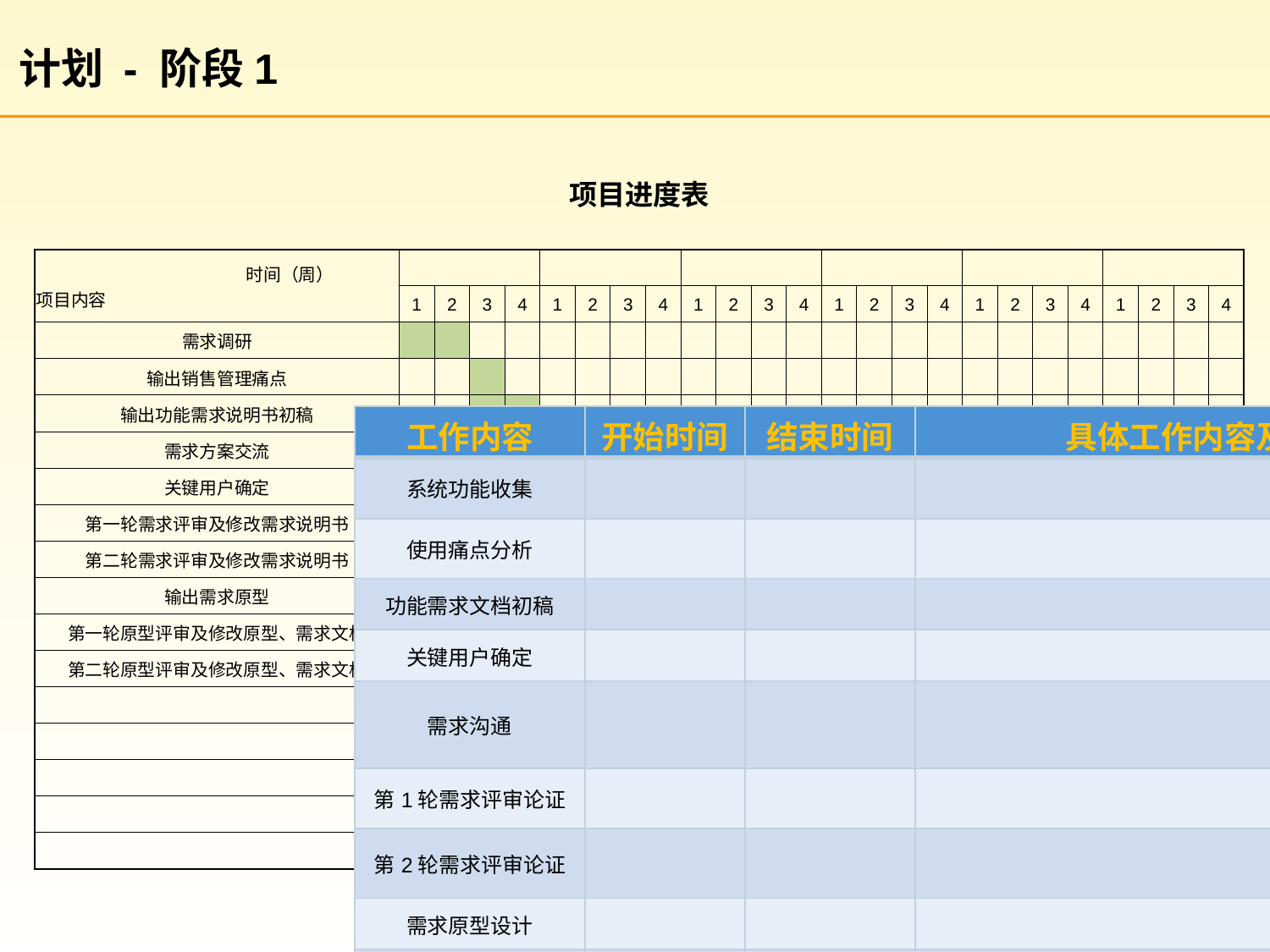

计划 - 阶段1
| 项目进度表 |  |  |  |  |  |  |  |  |  |  |  |  |  |  |  |  |  |  |  |  |  |  |  |  |
| --- | --- | --- | --- | --- | --- | --- | --- | --- | --- | --- | --- | --- | --- | --- | --- | --- | --- | --- | --- | --- | --- | --- | --- | --- |
| 时间（周） 项目内容 |  |  |  |  |  |  |  |  |  |  |  |  |  |  |  |  |  |  |  |  |  |  |  |  |
|  | 1 | 2 | 3 | 4 | 1 | 2 | 3 | 4 | 1 | 2 | 3 | 4 | 1 | 2 | 3 | 4 | 1 | 2 | 3 | 4 | 1 | 2 | 3 | 4 |
| 需求调研 |  |  |  |  |  |  |  |  |  |  |  |  |  |  |  |  |  |  |  |  |  |  |  |  |
| 输出销售管理痛点 |  |  |  |  |  |  |  |  |  |  |  |  |  |  |  |  |  |  |  |  |  |  |  |  |
| 输出功能需求说明书初稿 |  |  |  |  |  |  |  |  |  |  |  |  |  |  |  |  |  |  |  |  |  |  |  |  |
| 需求方案交流 |  |  |  |  |  |  |  |  |  |  |  |  |  |  |  |  |  |  |  |  |  |  |  |  |
| 关键用户确定 |  |  |  |  |  |  |  |  |  |  |  |  |  |  |  |  |  |  |  |  |  |  |  |  |
| 第一轮需求评审及修改需求说明书 |  |  |  |  |  |  |  |  |  |  |  |  |  |  |  |  |  |  |  |  |  |  |  |  |
| 第二轮需求评审及修改需求说明书 |  |  |  |  |  |  |  |  |  |  |  |  |  |  |  |  |  |  |  |  |  |  |  |  |
| 输出需求原型 |  |  |  |  |  |  |  |  |  |  |  |  |  |  |  |  |  |  |  |  |  |  |  |  |
| 第一轮原型评审及修改原型、需求文档 |  |  |  |  |  |  |  |  |  |  |  |  |  |  |  |  |  |  |  |  |  |  |  |  |
| 第二轮原型评审及修改原型、需求文档 |  |  |  |  |  |  |  |  |  |  |  |  |  |  |  |  |  |  |  |  |  |  |  |  |
|  |  |  |  |  |  |  |  |  |  |  |  |  |  |  |  |  |  |  |  |  |  |  |  |  |
|  |  |  |  |  |  |  |  |  |  |  |  |  |  |  |  |  |  |  |  |  |  |  |  |  |
|  |  |  |  |  |  |  |  |  |  |  |  |  |  |  |  |  |  |  |  |  |  |  |  |  |
|  |  |  |  |  |  |  |  |  |  |  |  |  |  |  |  |  |  |  |  |  |  |  |  |  |
|  |  |  |  |  |  |  |  |  |  |  |  |  |  |  |  |  |  |  |  |  |  |  |  |  |
| 工作内容 | 开始时间 | 结束时间 | 具体工作内容及交付件 |
| --- | --- | --- | --- |
| 系统功能收集 |  |  |  |
| 使用痛点分析 |  |  |  |
| 功能需求文档初稿 |  |  |  |
| 关键用户确定 |  |  |  |
| 需求沟通 |  |  |  |
| 第1轮需求评审论证 |  |  |  |
| 第2轮需求评审论证 |  |  |  |
| 需求原型设计 |  |  |  |
| 第1轮原型评审论证 |  |  |  |
| 第2轮原型评审论证 |  |  |  |